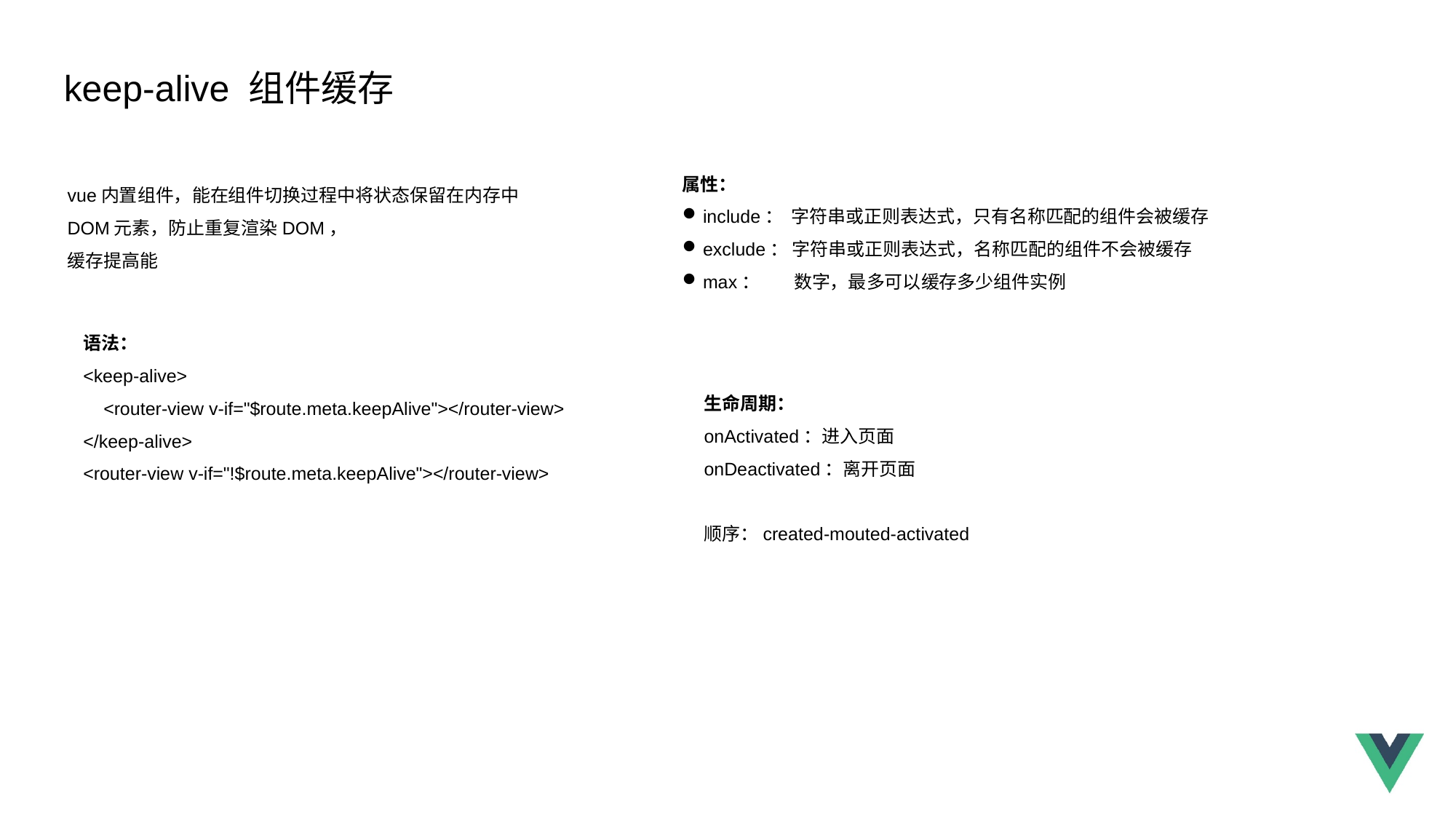

keep-alive 组件缓存
属性：
include：  字符串或正则表达式，只有名称匹配的组件会被缓存
exclude： 字符串或正则表达式，名称匹配的组件不会被缓存
max：     数字，最多可以缓存多少组件实例
vue内置组件，能在组件切换过程中将状态保留在内存中DOM元素，防止重复渲染DOM，
缓存提高能
语法：
<keep-alive>
    <router-view v-if="$route.meta.keepAlive"></router-view>
</keep-alive>
<router-view v-if="!$route.meta.keepAlive"></router-view>
生命周期：
onActivated：进入页面
onDeactivated：离开页面

顺序：created-mouted-activated